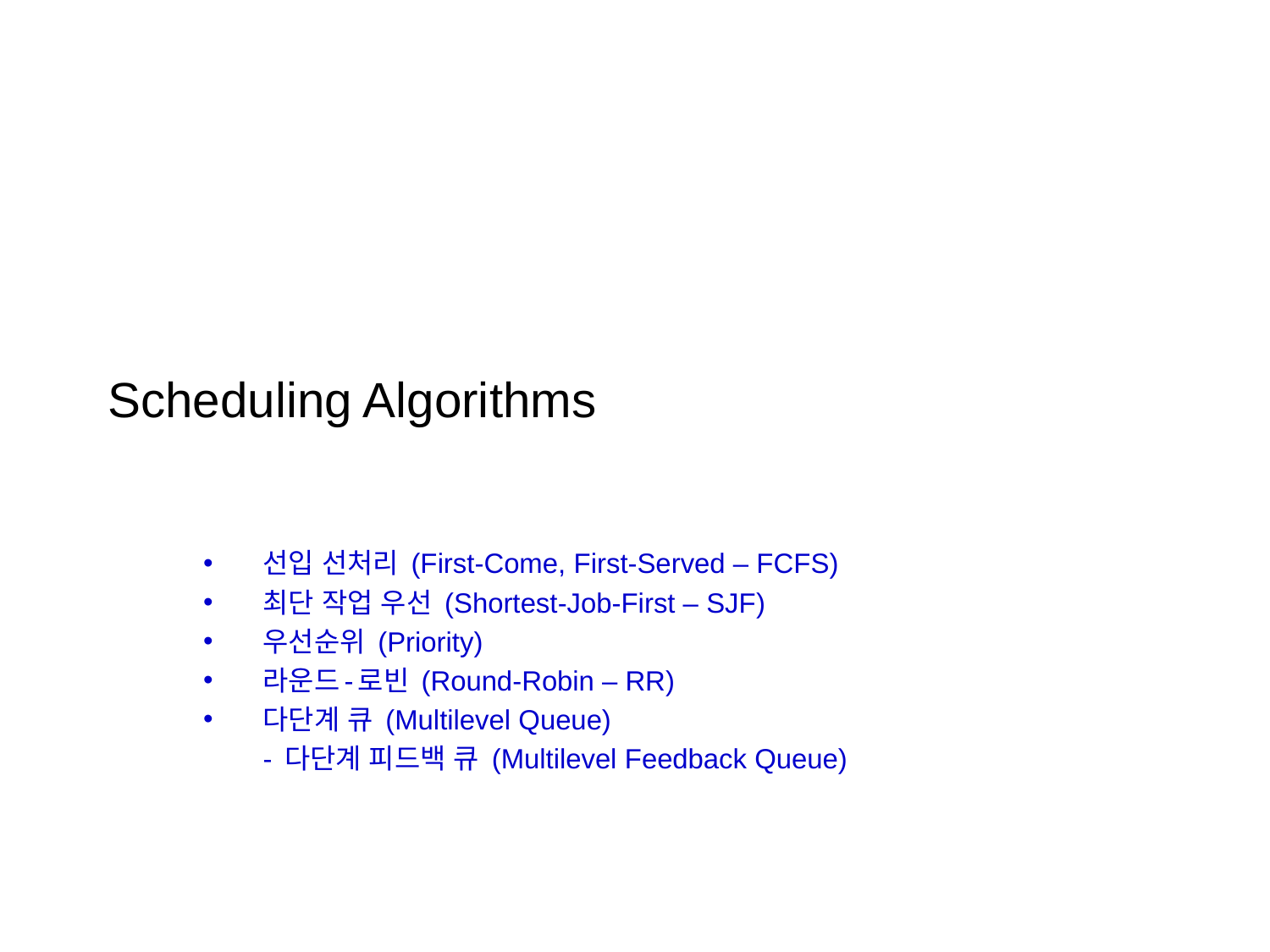

# Scheduling Algorithms
선입 선처리 (First-Come, First-Served – FCFS)
최단 작업 우선 (Shortest-Job-First – SJF)
우선순위 (Priority)
라운드-로빈 (Round-Robin – RR)
다단계 큐 (Multilevel Queue)
- 다단계 피드백 큐 (Multilevel Feedback Queue)